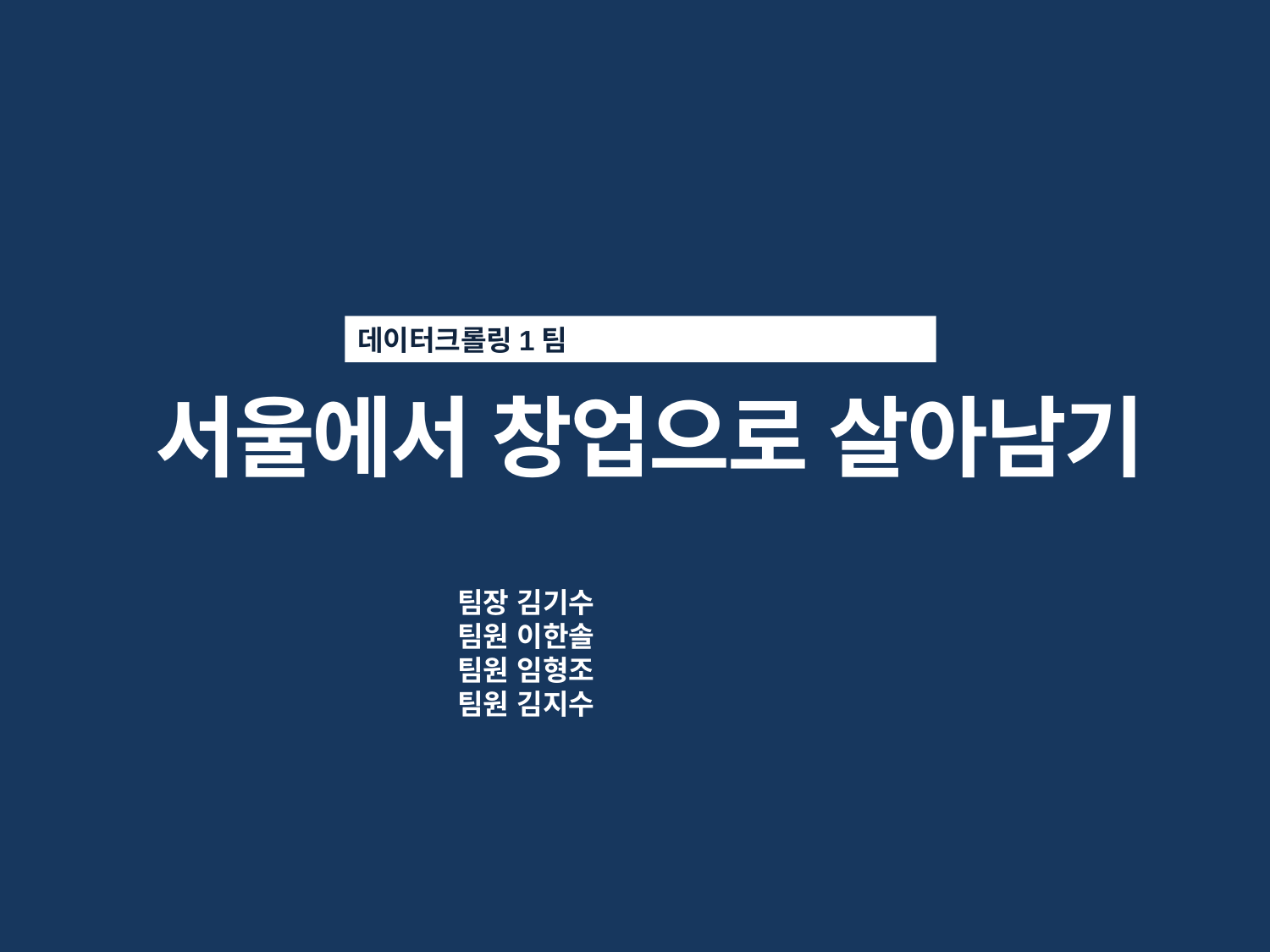

데이터크롤링1팀
 서울에서 창업으로 살아남기
팀장 김기수
팀원 이한솔
팀원 임형조
팀원 김지수